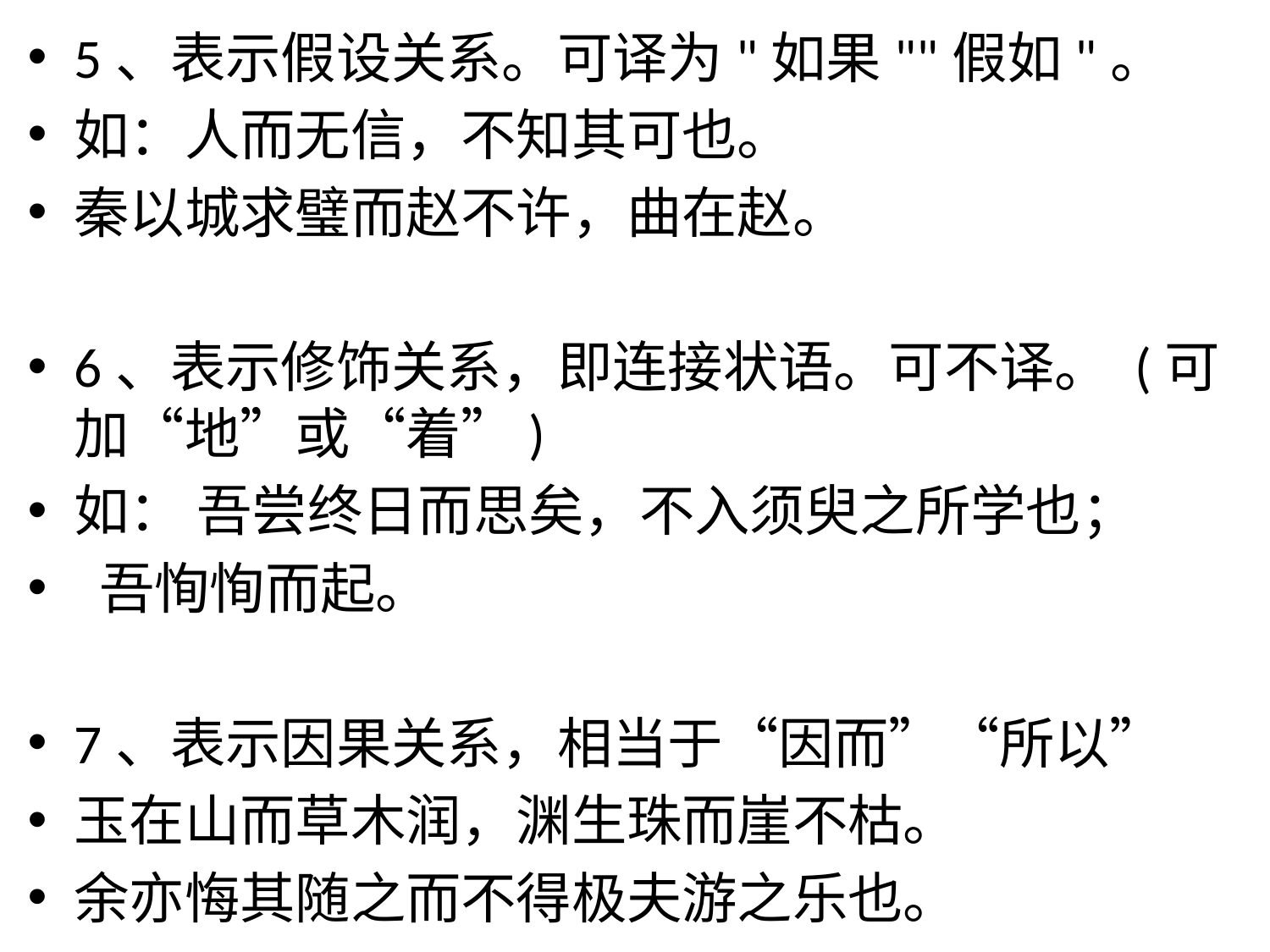

5、表示假设关系。可译为"如果""假如"。
如：人而无信，不知其可也。
秦以城求璧而赵不许，曲在赵。

6、表示修饰关系，即连接状语。可不译。 (可加“地”或“着”)
如： 吾尝终日而思矣，不入须臾之所学也；
 吾恂恂而起。

7、表示因果关系，相当于“因而”“所以”
玉在山而草木润，渊生珠而崖不枯。
余亦悔其随之而不得极夫游之乐也。